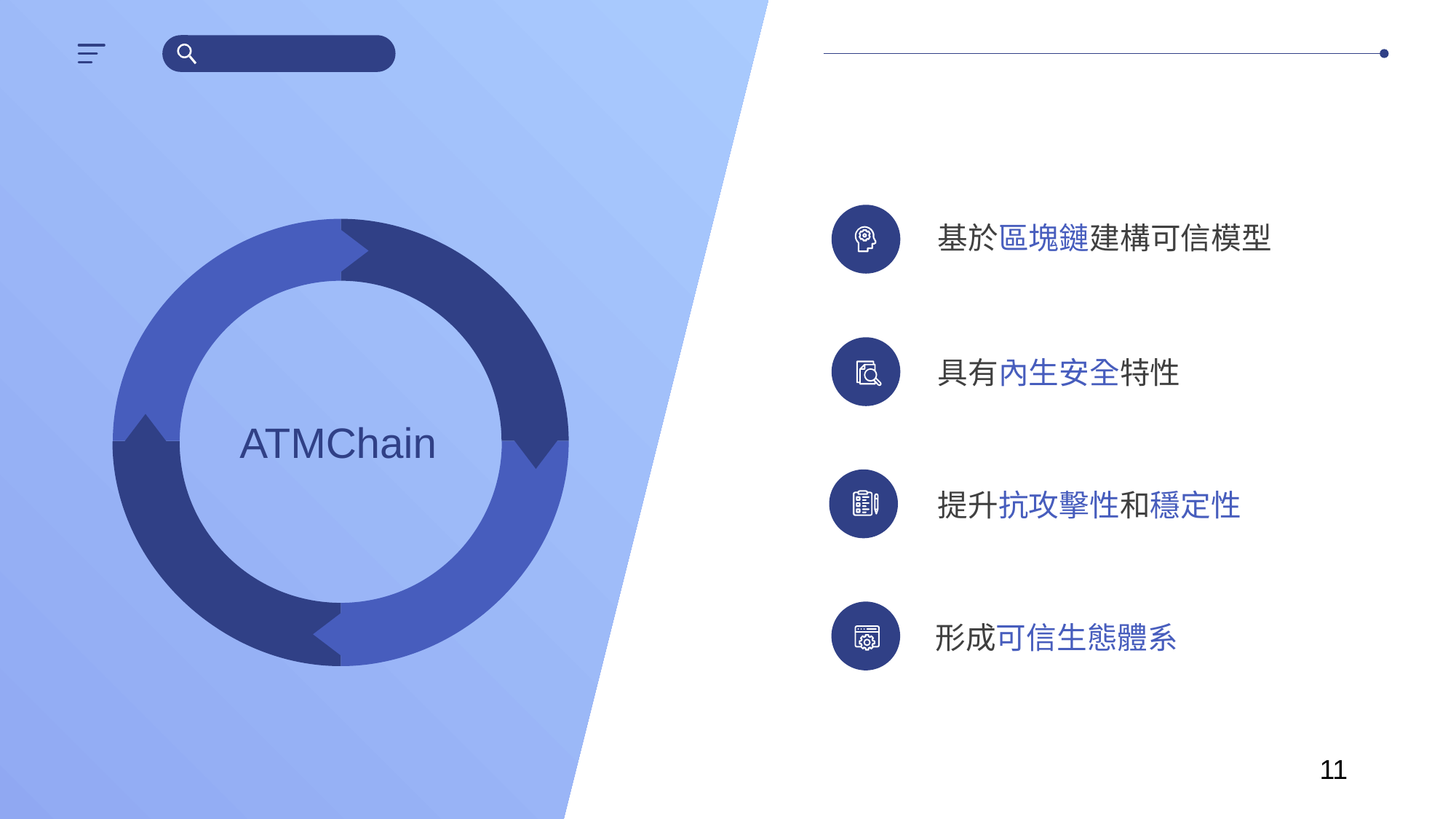

基於區塊鏈建構可信模型

ATMChain

具有內生安全特性

提升抗攻擊性和穩定性

形成可信生態體系
11